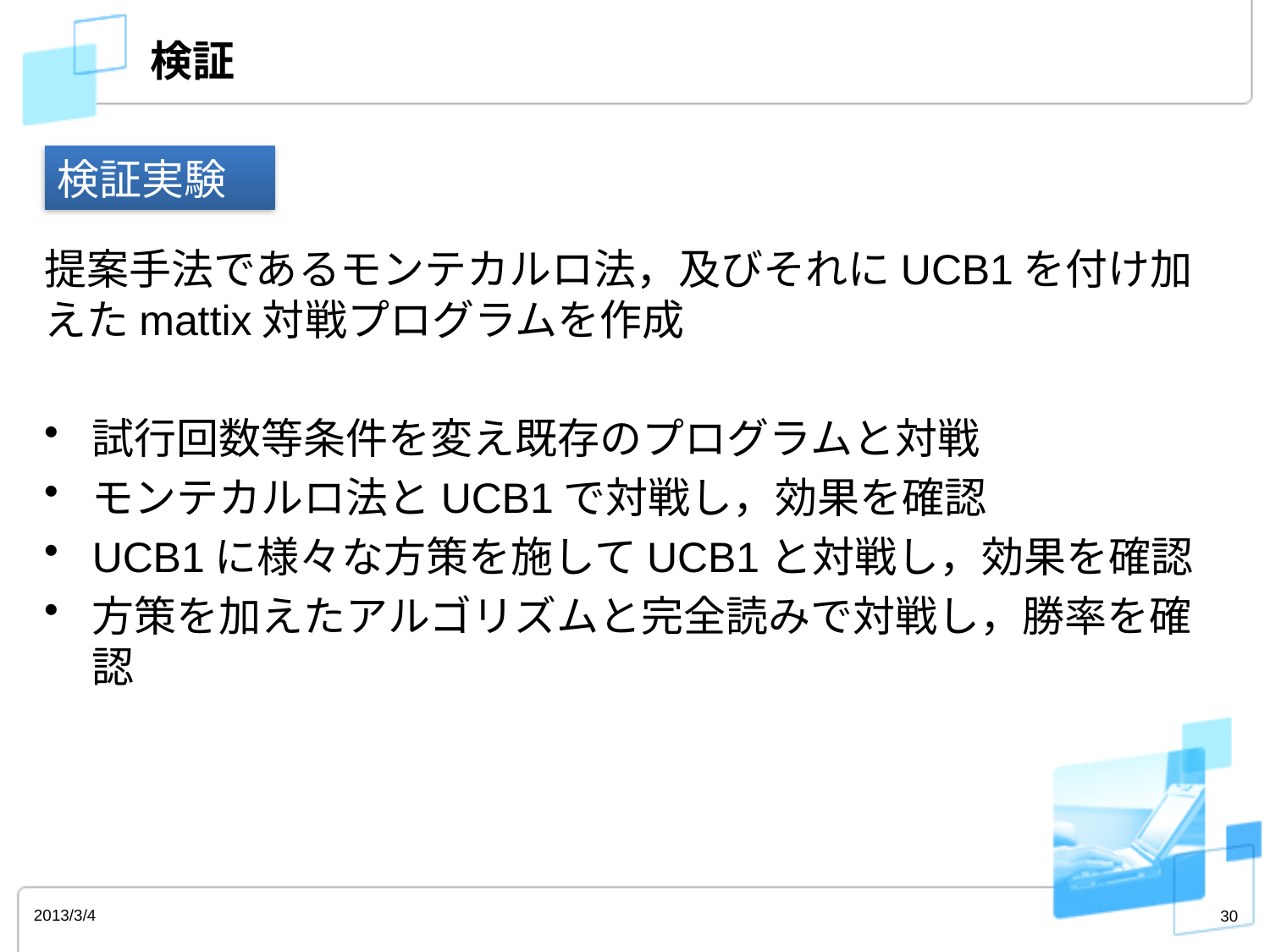

# 検証
検証実験
提案手法であるモンテカルロ法，及びそれにUCB1を付け加えたmattix対戦プログラムを作成

試行回数等条件を変え既存のプログラムと対戦
モンテカルロ法とUCB1で対戦し，効果を確認
UCB1に様々な方策を施してUCB1と対戦し，効果を確認
方策を加えたアルゴリズムと完全読みで対戦し，勝率を確認
2013/3/4
30